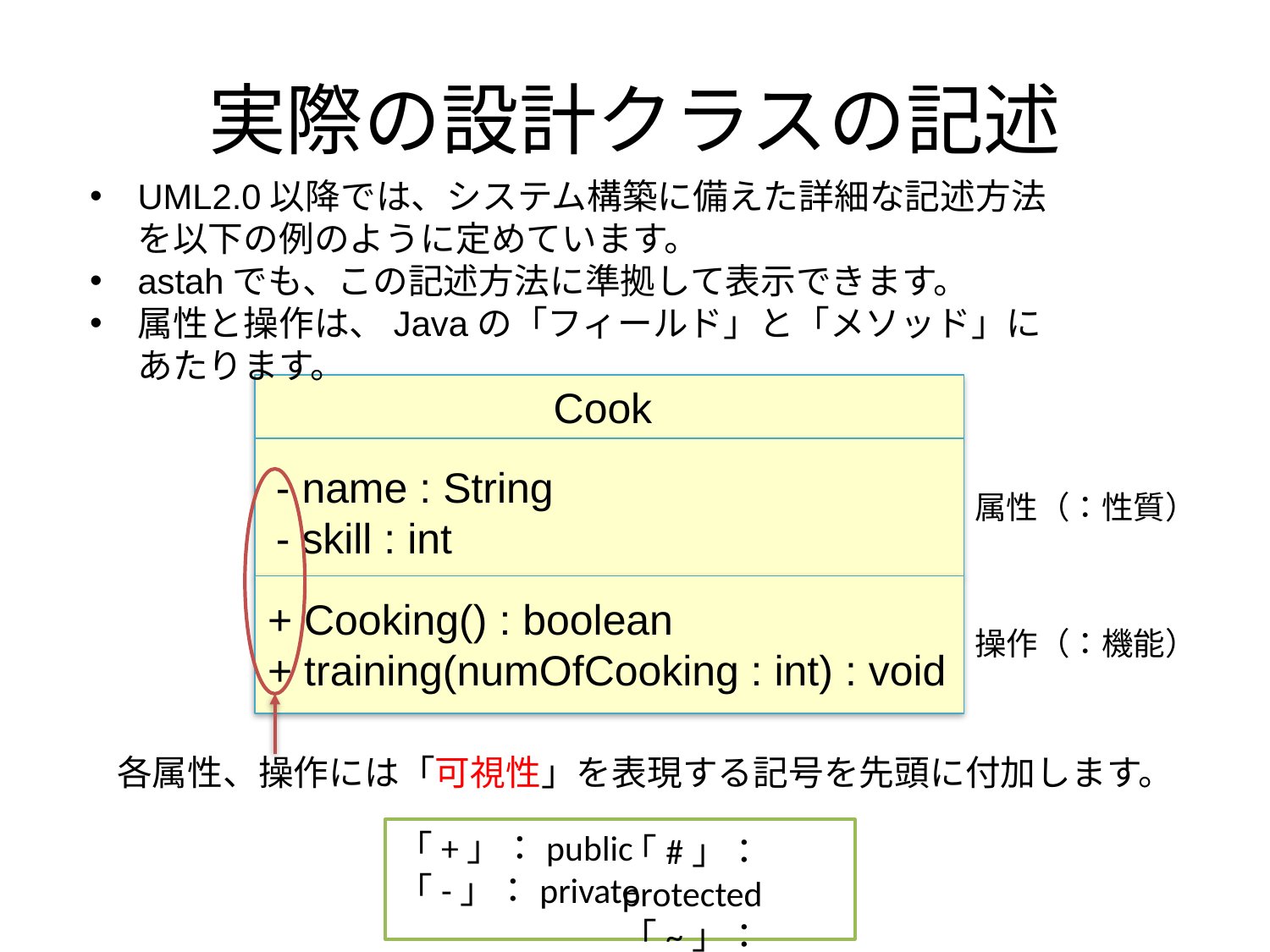

# 実際の設計クラスの記述
UML2.0以降では、システム構築に備えた詳細な記述方法を以下の例のように定めています。
astahでも、この記述方法に準拠して表示できます。
属性と操作は、Javaの「フィールド」と「メソッド」にあたります。

Cook

- name : String
- skill : int

属性（：性質）

+ Cooking() : boolean
+ training(numOfCooking : int) : void
操作（：機能）
各属性、操作には「可視性」を表現する記号を先頭に付加します。

「+」：public
「-」：private
「#」：protected
「~」：package